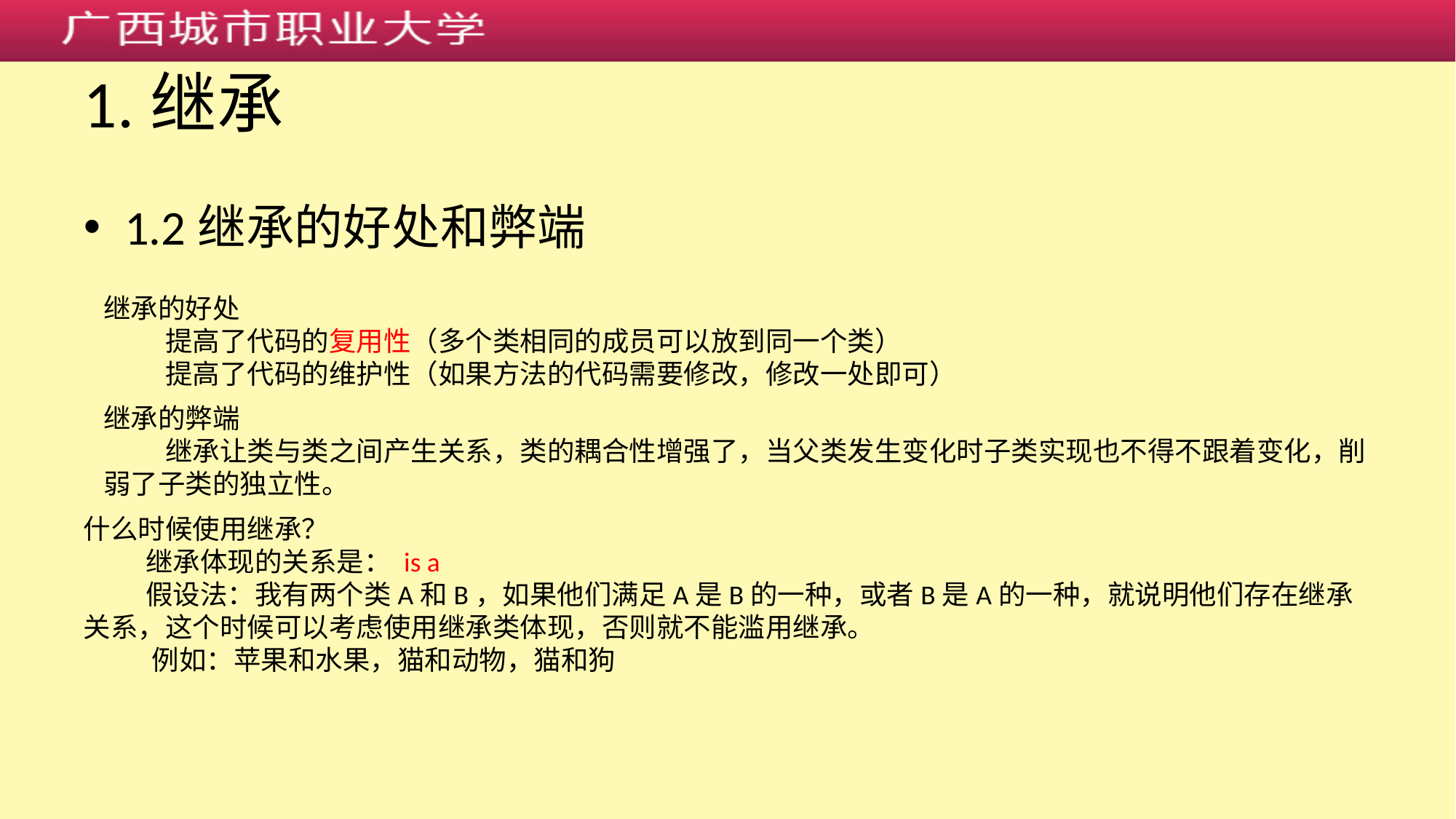

# 1.继承
1.2继承的好处和弊端
继承的好处
         提高了代码的复用性（多个类相同的成员可以放到同一个类）
         提高了代码的维护性（如果方法的代码需要修改，修改一处即可）
继承的弊端
         继承让类与类之间产生关系，类的耦合性增强了，当父类发生变化时子类实现也不得不跟着变化，削弱了子类的独立性。
什么时候使用继承？
         继承体现的关系是： is a
         假设法：我有两个类A和B，如果他们满足A是B的一种，或者B是A的一种，就说明他们存在继承关系，这个时候可以考虑使用继承类体现，否则就不能滥用继承。
          例如：苹果和水果，猫和动物，猫和狗